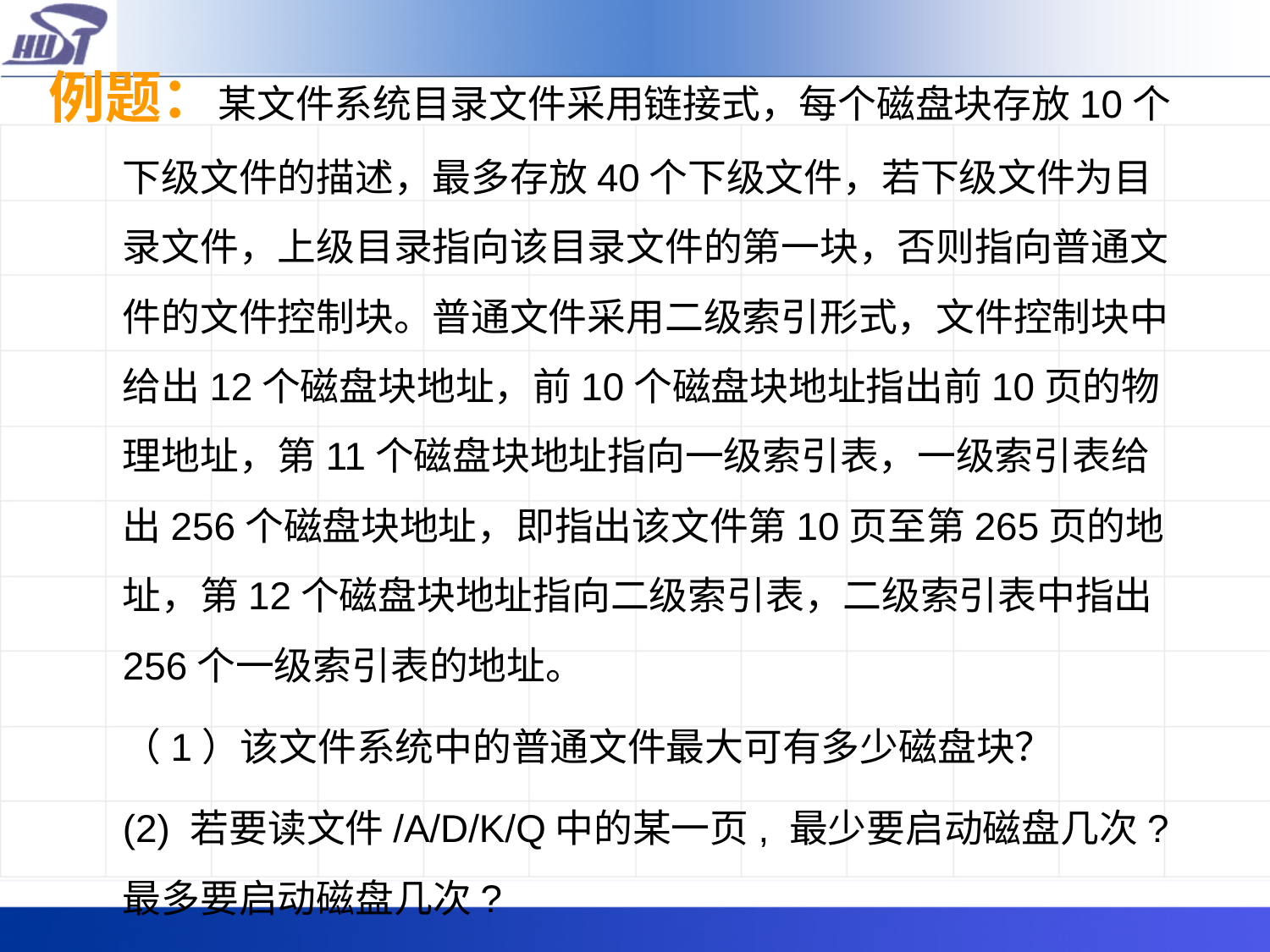

例题：某文件系统目录文件采用链接式，每个磁盘块存放10个下级文件的描述，最多存放40个下级文件，若下级文件为目录文件，上级目录指向该目录文件的第一块，否则指向普通文件的文件控制块。普通文件采用二级索引形式，文件控制块中给出12个磁盘块地址，前10个磁盘块地址指出前10页的物理地址，第11个磁盘块地址指向一级索引表，一级索引表给出256个磁盘块地址，即指出该文件第10页至第265页的地址，第12个磁盘块地址指向二级索引表，二级索引表中指出256个一级索引表的地址。
	（1）该文件系统中的普通文件最大可有多少磁盘块？
	(2) 若要读文件/A/D/K/Q中的某一页, 最少要启动磁盘几次? 最多要启动磁盘几次?